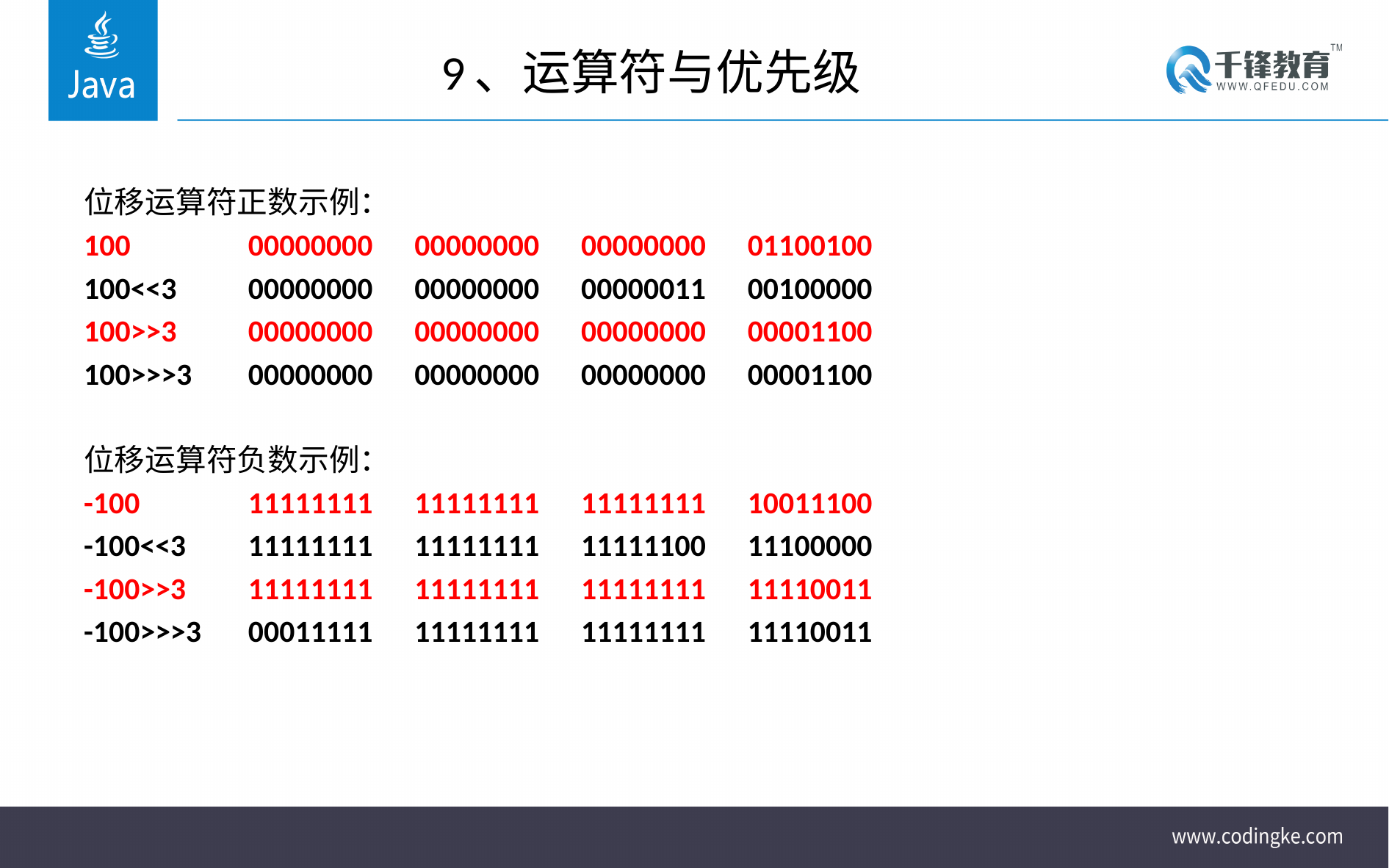

# 9、运算符与优先级
位移运算符正数示例：
100		00000000      00000000      00000000      01100100
100<<3	00000000      00000000      00000011      00100000
100>>3	00000000      00000000      00000000      00001100
100>>>3	00000000      00000000      00000000      00001100

位移运算符负数示例：
-100	11111111      11111111      11111111      10011100
-100<<3	11111111      11111111      11111100      11100000
-100>>3	11111111      11111111      11111111      11110011
-100>>>3	00011111      11111111      11111111      11110011